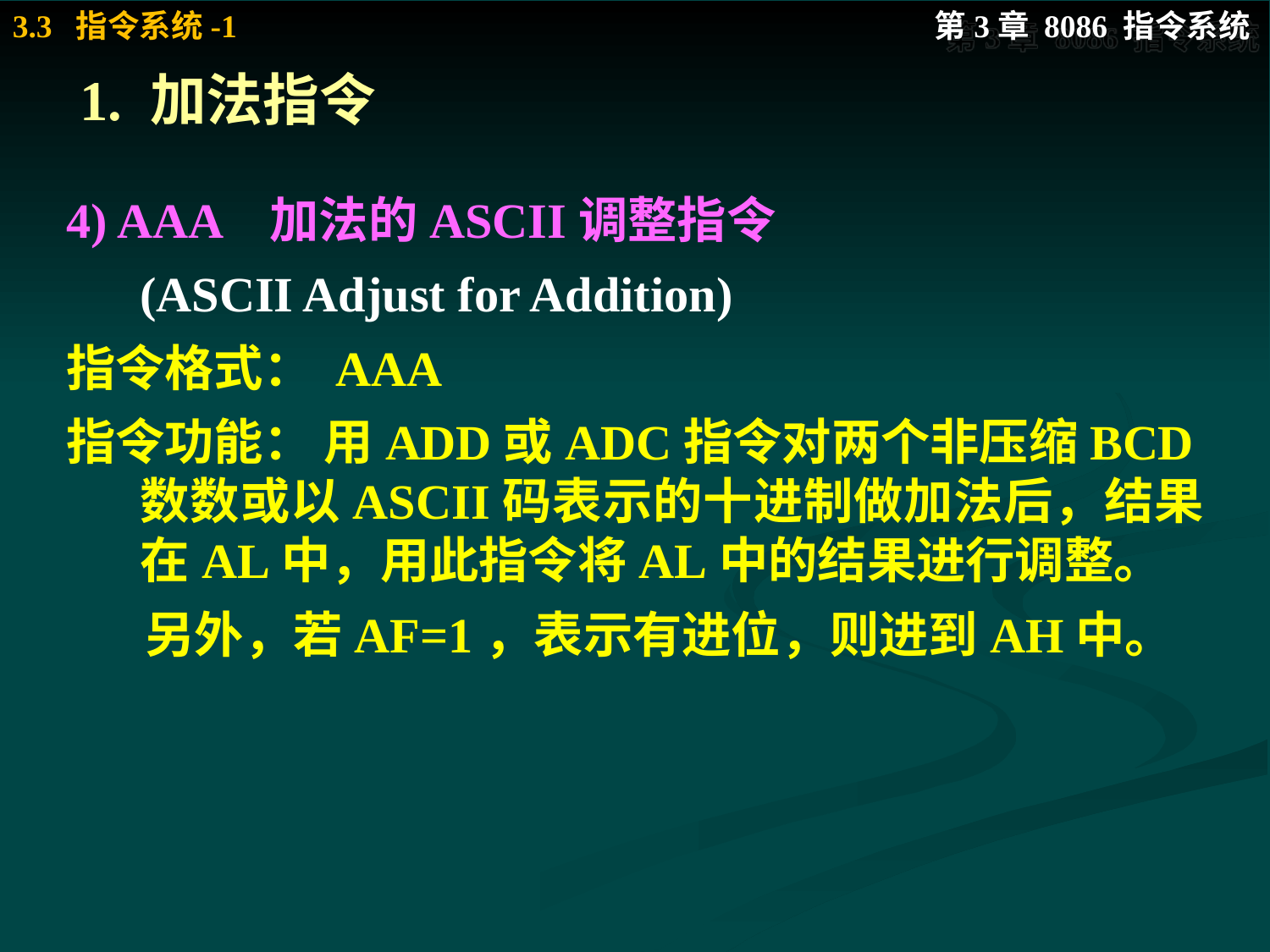

# 1. 加法指令
4) AAA   加法的ASCII调整指令
      (ASCII Adjust for Addition)
指令格式： AAA
指令功能： 用ADD或ADC指令对两个非压缩BCD数数或以ASCII码表示的十进制做加法后，结果在AL中，用此指令将AL中的结果进行调整。
      另外，若AF=1，表示有进位，则进到AH中。